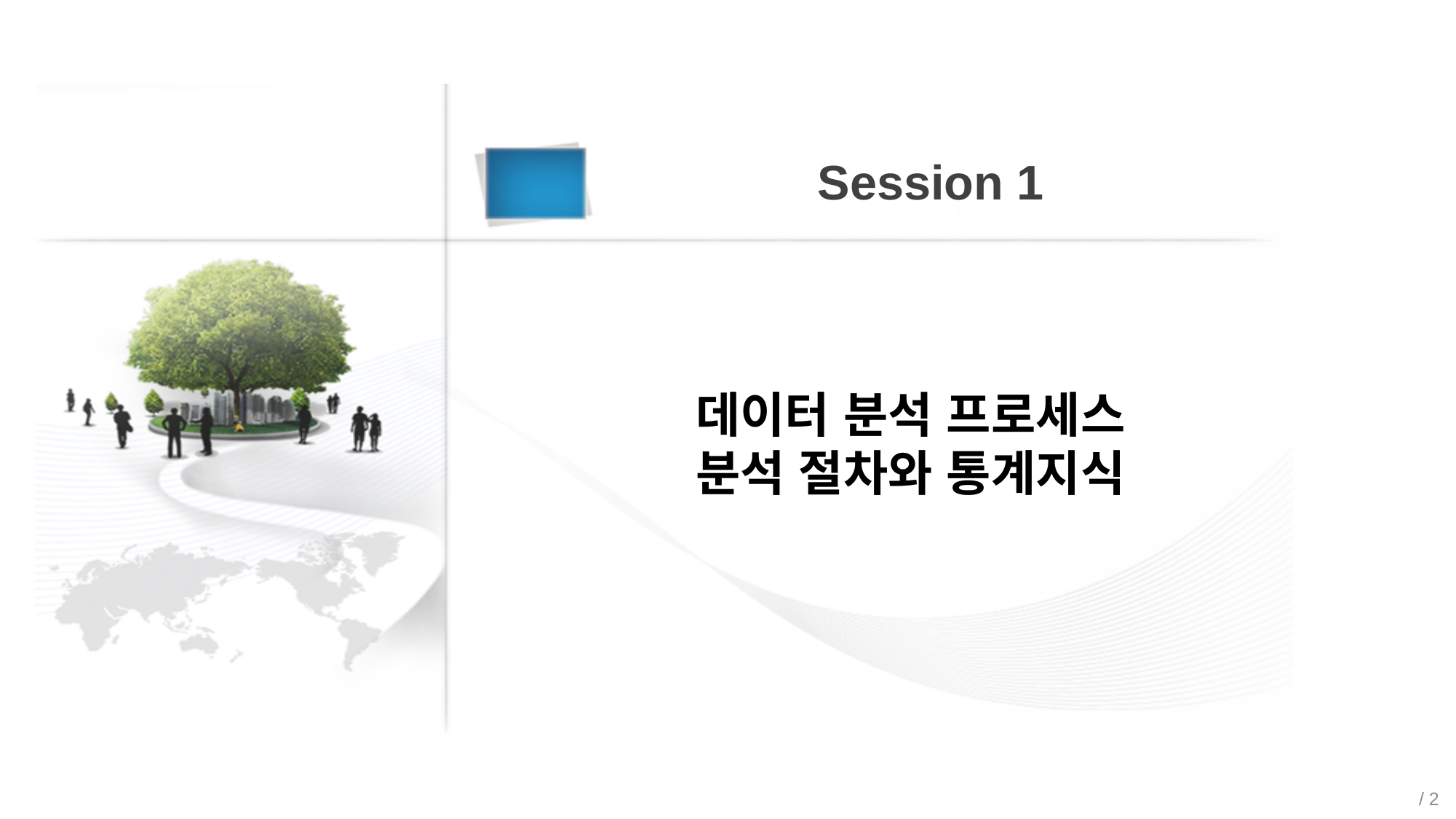

Session 1
데이터 분석 프로세스
분석 절차와 통계지식

/ 2